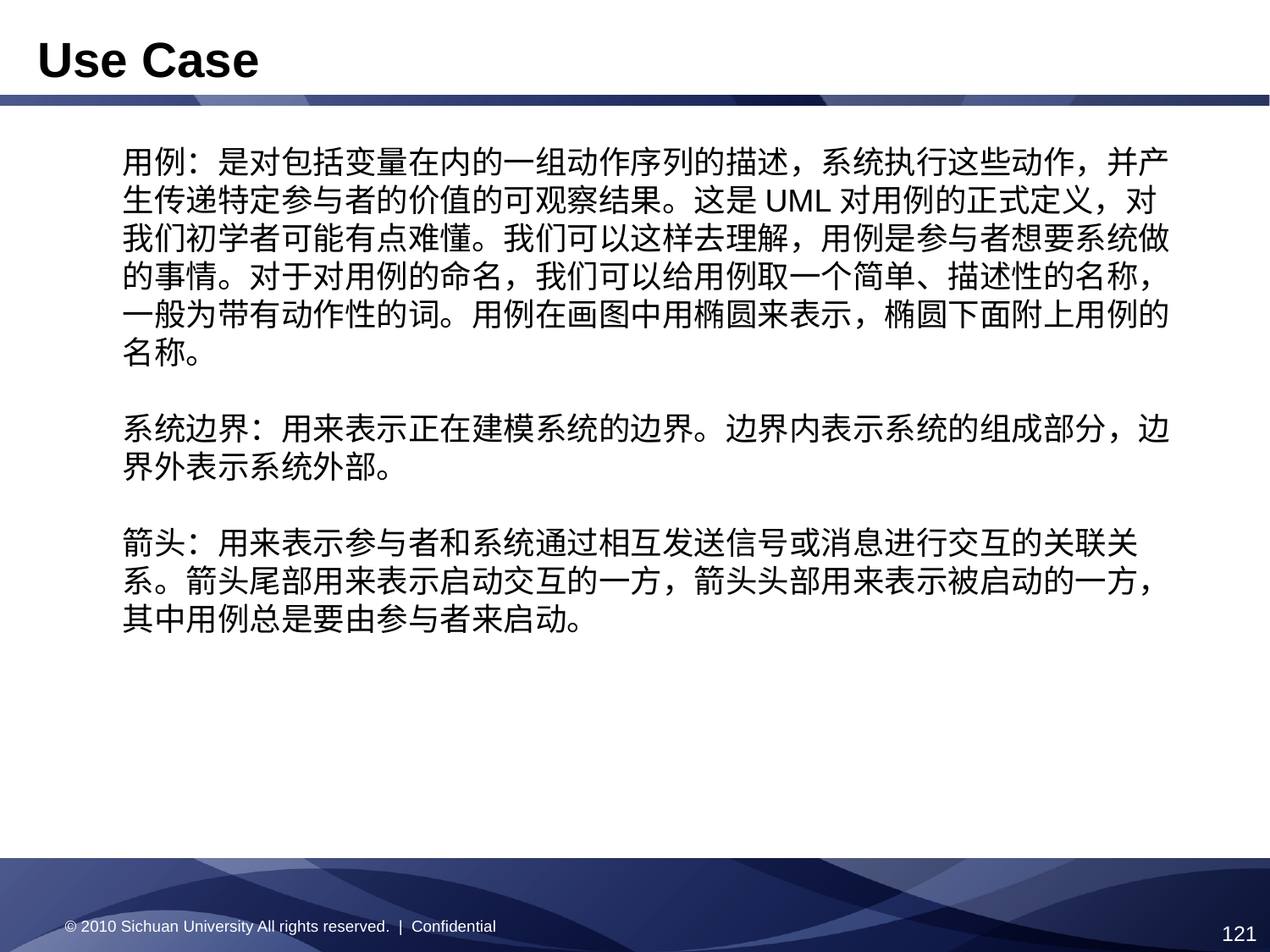

Use Case
用例：是对包括变量在内的一组动作序列的描述，系统执行这些动作，并产生传递特定参与者的价值的可观察结果。这是UML对用例的正式定义，对我们初学者可能有点难懂。我们可以这样去理解，用例是参与者想要系统做的事情。对于对用例的命名，我们可以给用例取一个简单、描述性的名称，一般为带有动作性的词。用例在画图中用椭圆来表示，椭圆下面附上用例的名称。

系统边界：用来表示正在建模系统的边界。边界内表示系统的组成部分，边界外表示系统外部。

箭头：用来表示参与者和系统通过相互发送信号或消息进行交互的关联关系。箭头尾部用来表示启动交互的一方，箭头头部用来表示被启动的一方，其中用例总是要由参与者来启动。
© 2010 Sichuan University All rights reserved.  |  Confidential
121